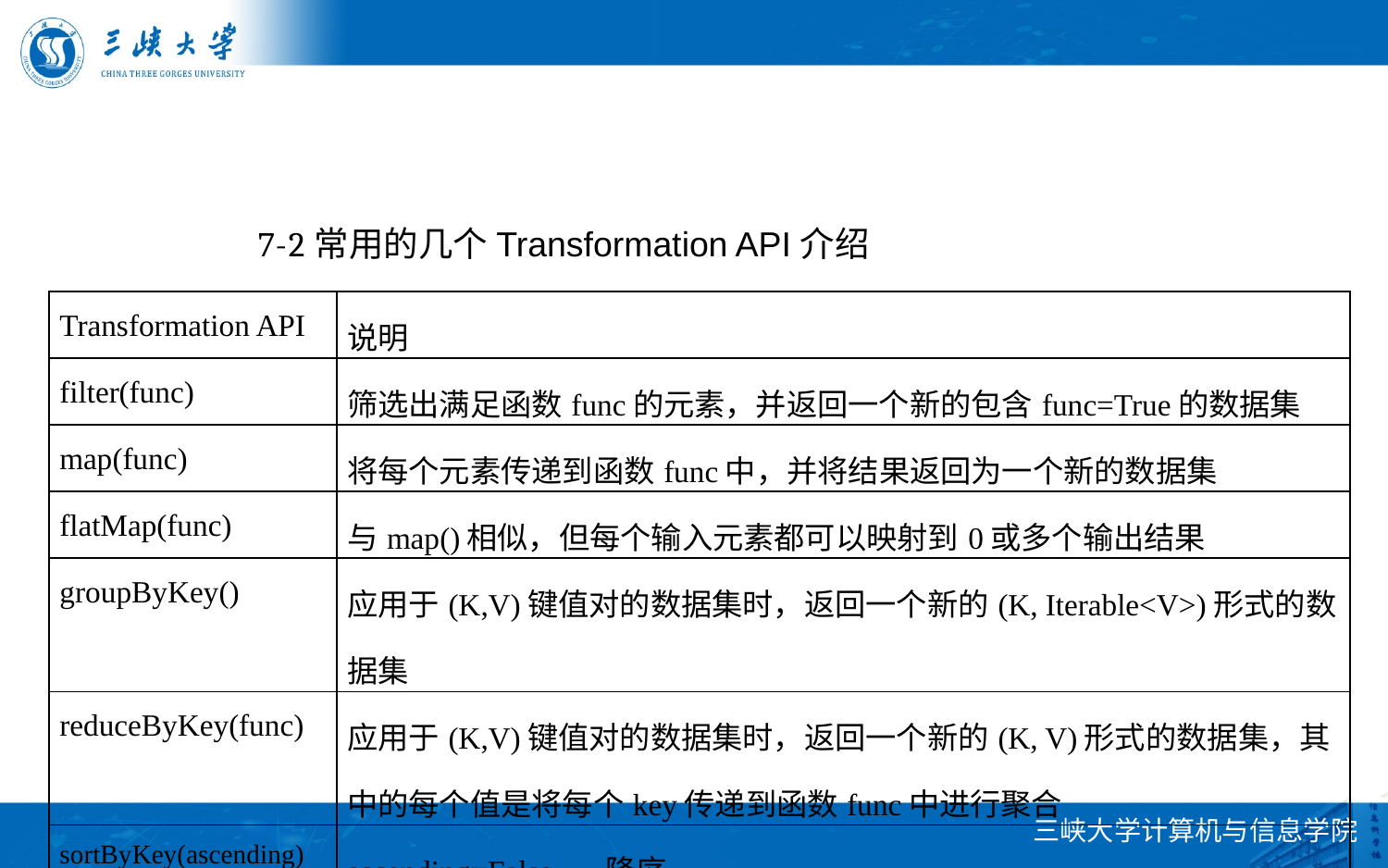

7-2常用的几个Transformation API介绍
| Transformation API | 说明 |
| --- | --- |
| filter(func) | 筛选出满足函数func的元素，并返回一个新的包含func=True的数据集 |
| map(func) | 将每个元素传递到函数func中，并将结果返回为一个新的数据集 |
| flatMap(func) | 与map()相似，但每个输入元素都可以映射到0或多个输出结果 |
| groupByKey() | 应用于(K,V)键值对的数据集时，返回一个新的(K, Iterable<V>)形式的数据集 |
| reduceByKey(func) | 应用于(K,V)键值对的数据集时，返回一个新的(K, V)形式的数据集，其中的每个值是将每个key传递到函数func中进行聚合 |
| sortByKey(ascending) | ascending=False 降序 |